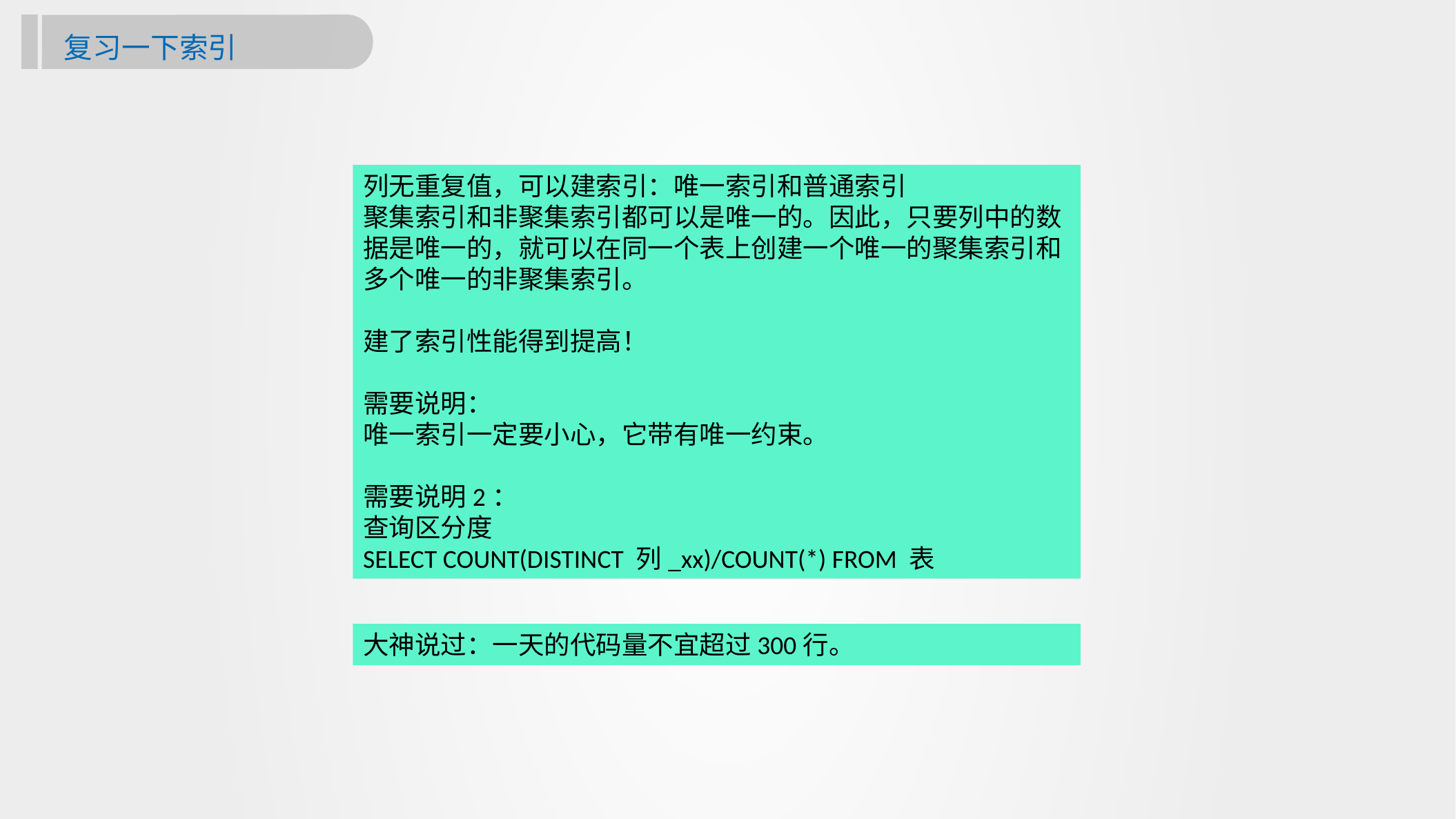

复习一下索引
列无重复值，可以建索引：唯一索引和普通索引
聚集索引和非聚集索引都可以是唯一的。因此，只要列中的数据是唯一的，就可以在同一个表上创建一个唯一的聚集索引和多个唯一的非聚集索引。

建了索引性能得到提高！

需要说明：
唯一索引一定要小心，它带有唯一约束。

需要说明2：
查询区分度
SELECT COUNT(DISTINCT 列_xx)/COUNT(*) FROM 表
大神说过：一天的代码量不宜超过300行。